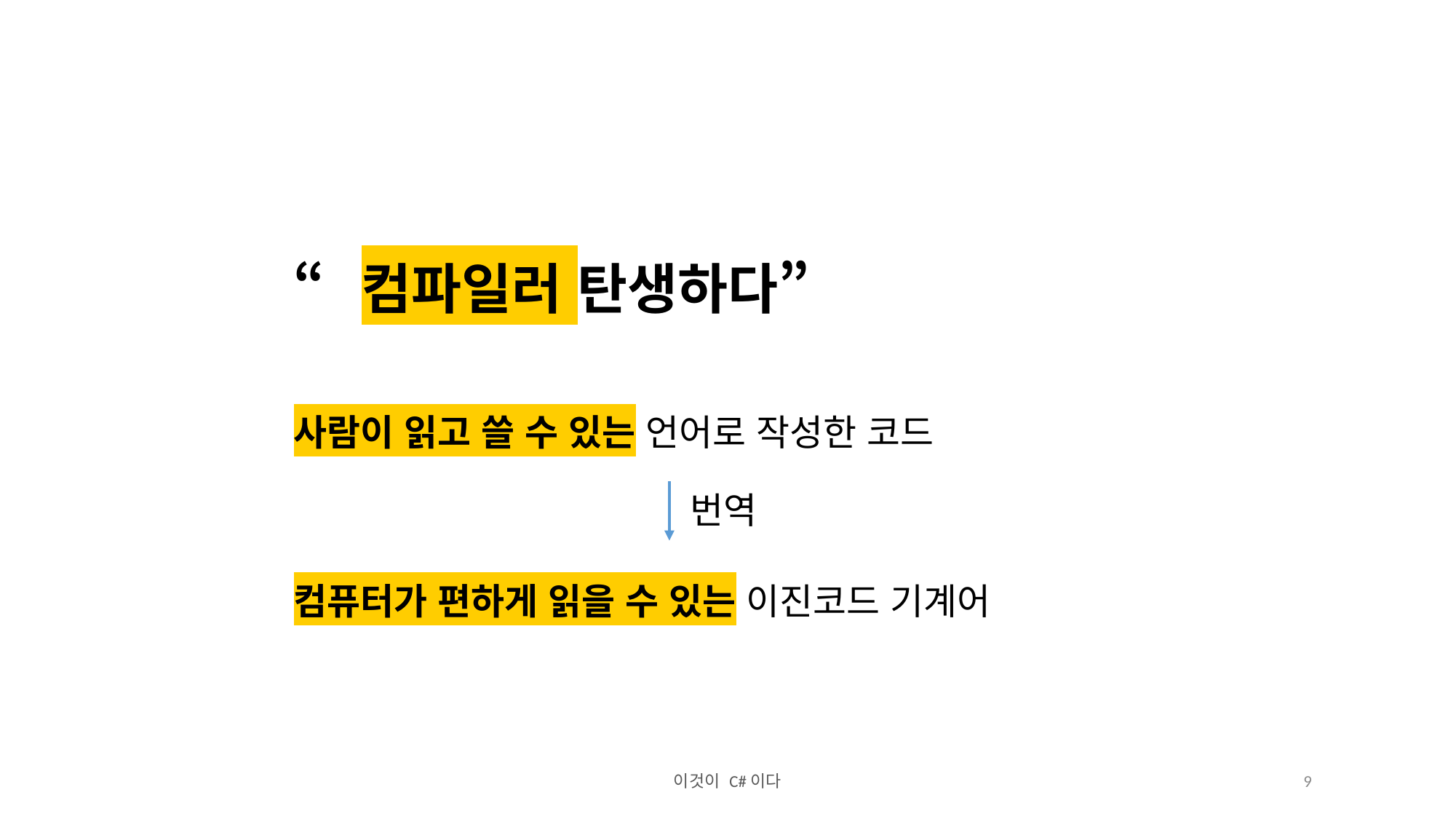

“컴파일러 탄생하다”

사람이 읽고 쓸 수 있는 언어로 작성한 코드
번역
컴퓨터가 편하게 읽을 수 있는 이진코드 기계어
이것이 C#이다
9